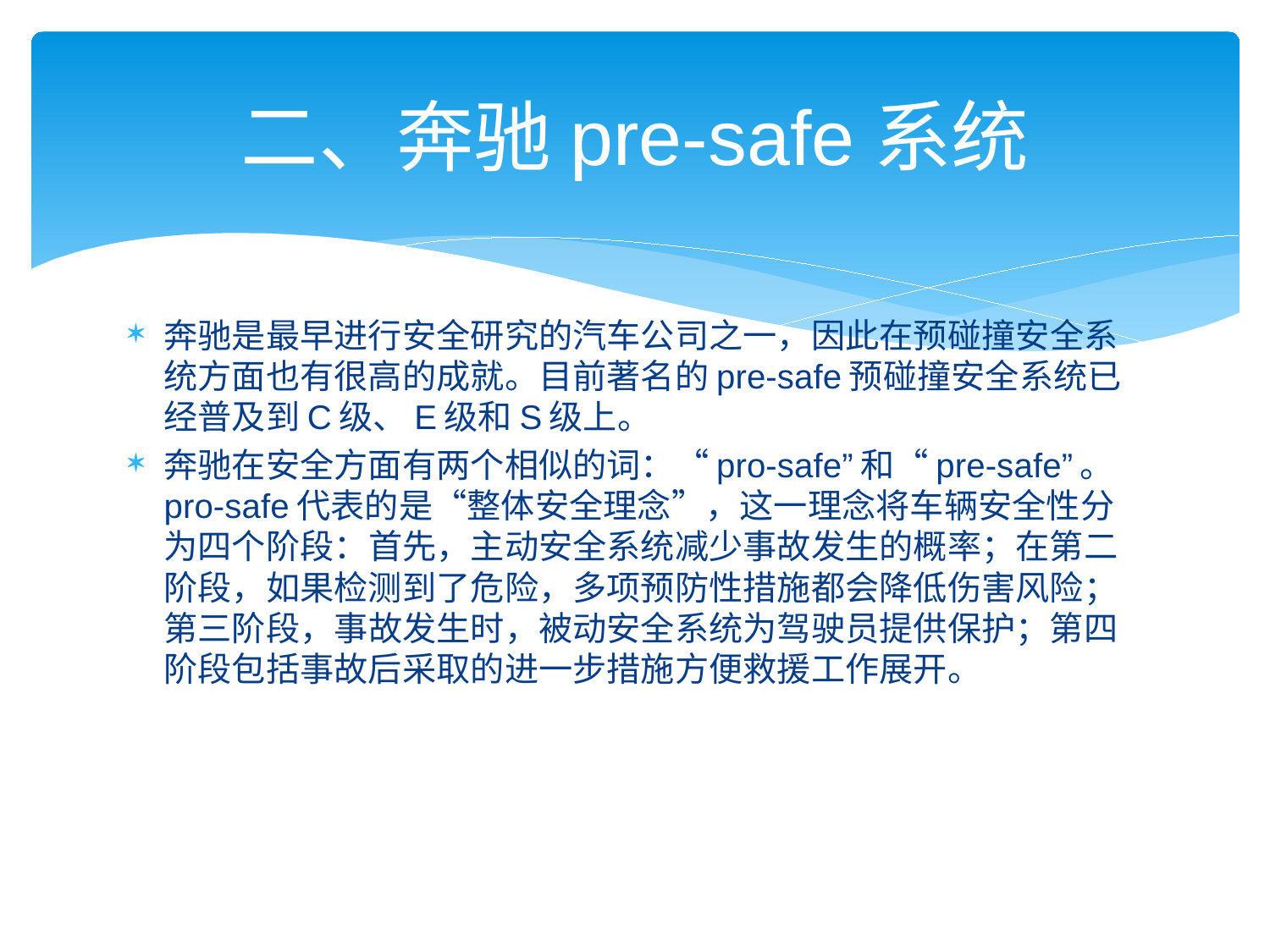

# 二、奔驰pre-safe系统

奔驰是最早进行安全研究的汽车公司之一，因此在预碰撞安全系统方面也有很高的成就。目前著名的pre-safe预碰撞安全系统已经普及到C级、E级和S级上。
奔驰在安全方面有两个相似的词：“pro-safe”和“pre-safe”。pro-safe代表的是“整体安全理念”，这一理念将车辆安全性分为四个阶段：首先，主动安全系统减少事故发生的概率；在第二阶段，如果检测到了危险，多项预防性措施都会降低伤害风险；第三阶段，事故发生时，被动安全系统为驾驶员提供保护；第四阶段包括事故后采取的进一步措施方便救援工作展开。